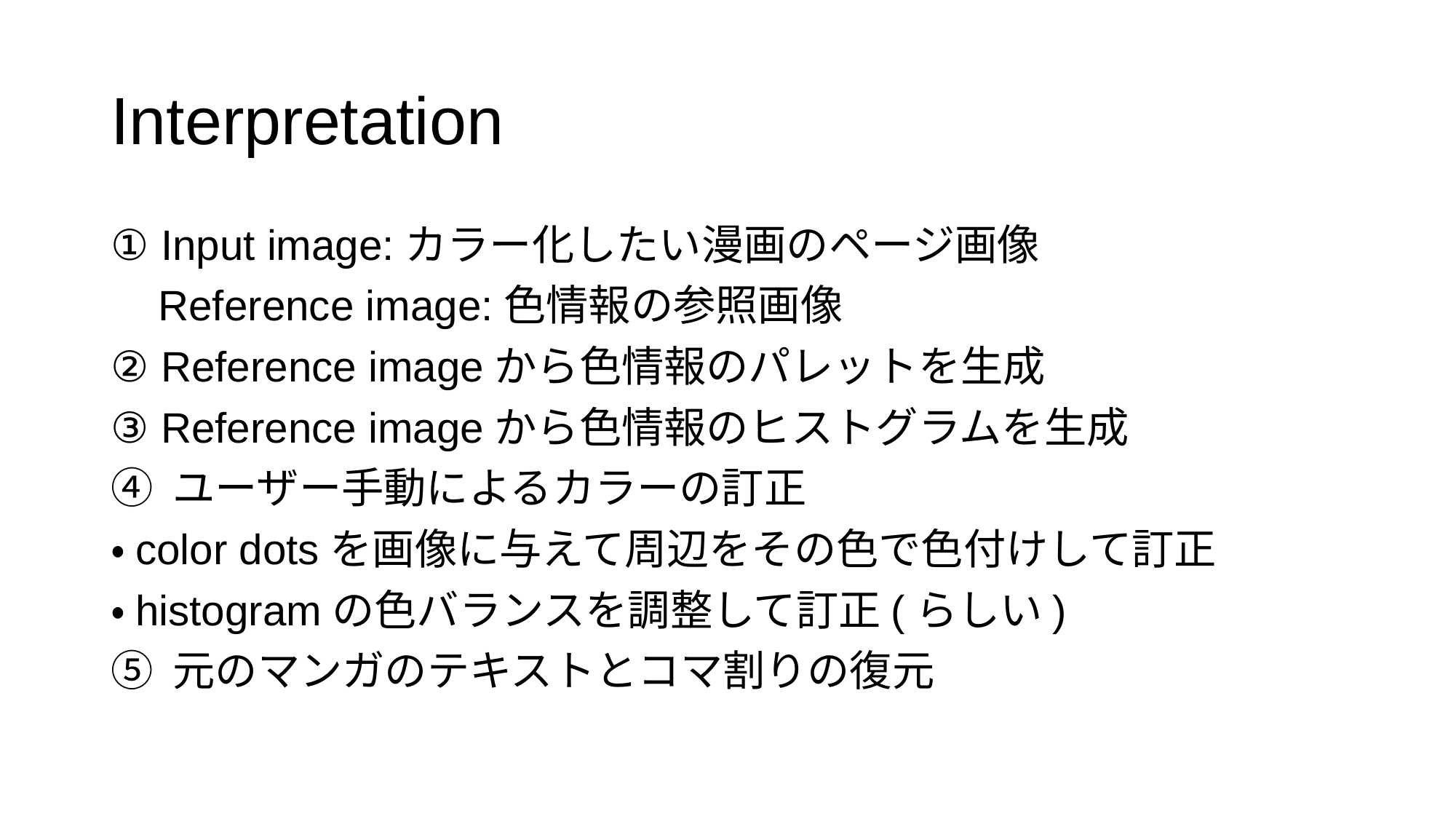

# Interpretation
① Input image:カラー化したい漫画のページ画像
    Reference image:色情報の参照画像
② Reference imageから色情報のパレットを生成
③ Reference imageから色情報のヒストグラムを生成
④ ユーザー手動によるカラーの訂正
・color dotsを画像に与えて周辺をその色で色付けして訂正
・histogramの色バランスを調整して訂正(らしい)
⑤ 元のマンガのテキストとコマ割りの復元